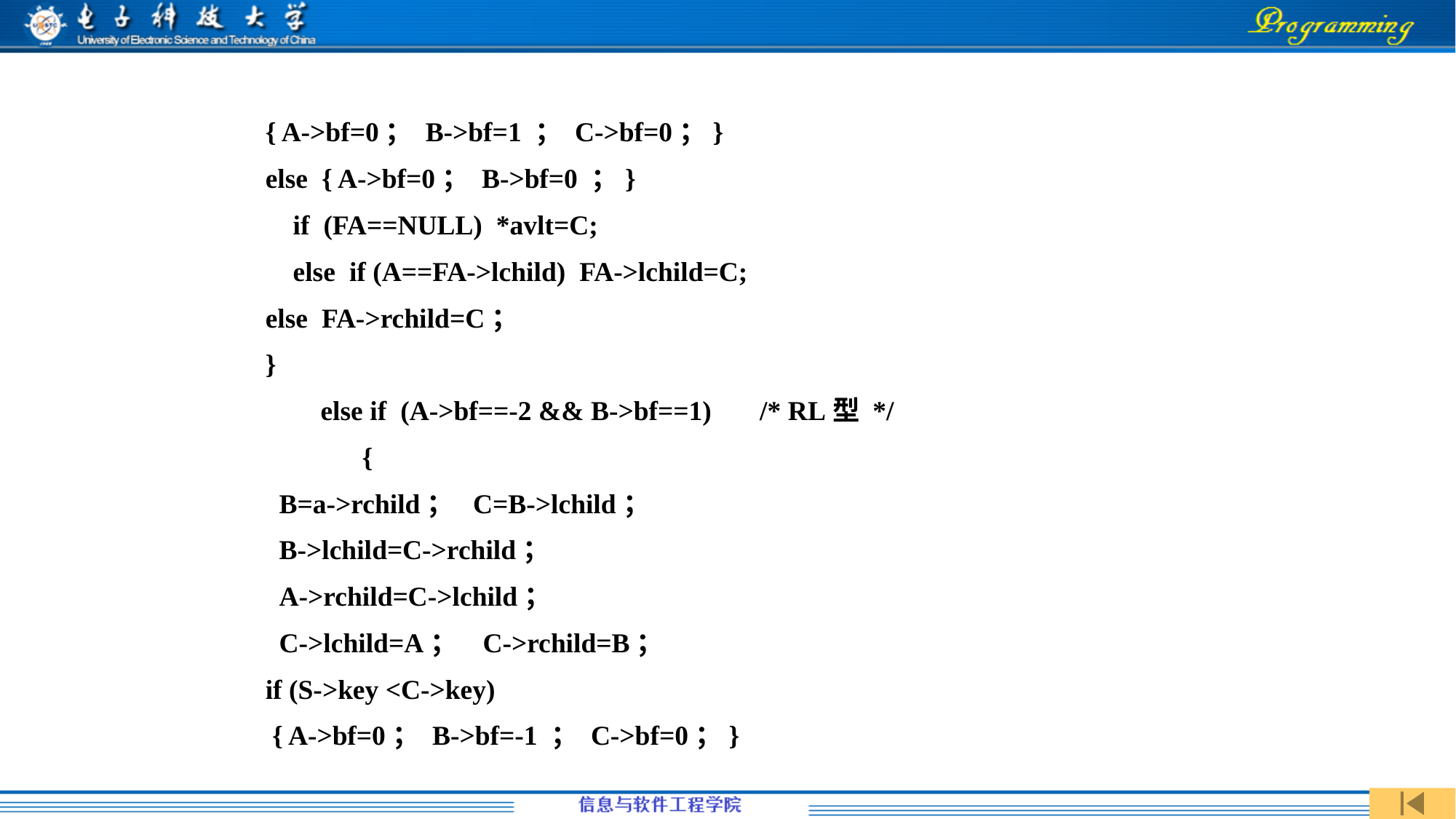

{ A->bf=0； B->bf=1 ； C->bf=0；}
else  { A->bf=0； B->bf=0 ；}
    if  (FA==NULL)  *avlt=C;
    else  if (A==FA->lchild)  FA->lchild=C;
else  FA->rchild=C；
}
        else if  (A->bf==-2 && B->bf==1)       /* RL型 */
              {
  B=a->rchild；  C=B->lchild；
  B->lchild=C->rchild；
  A->rchild=C->lchild；
  C->lchild=A；   C->rchild=B；
if (S->key <C->key)
 { A->bf=0； B->bf=-1 ； C->bf=0；}